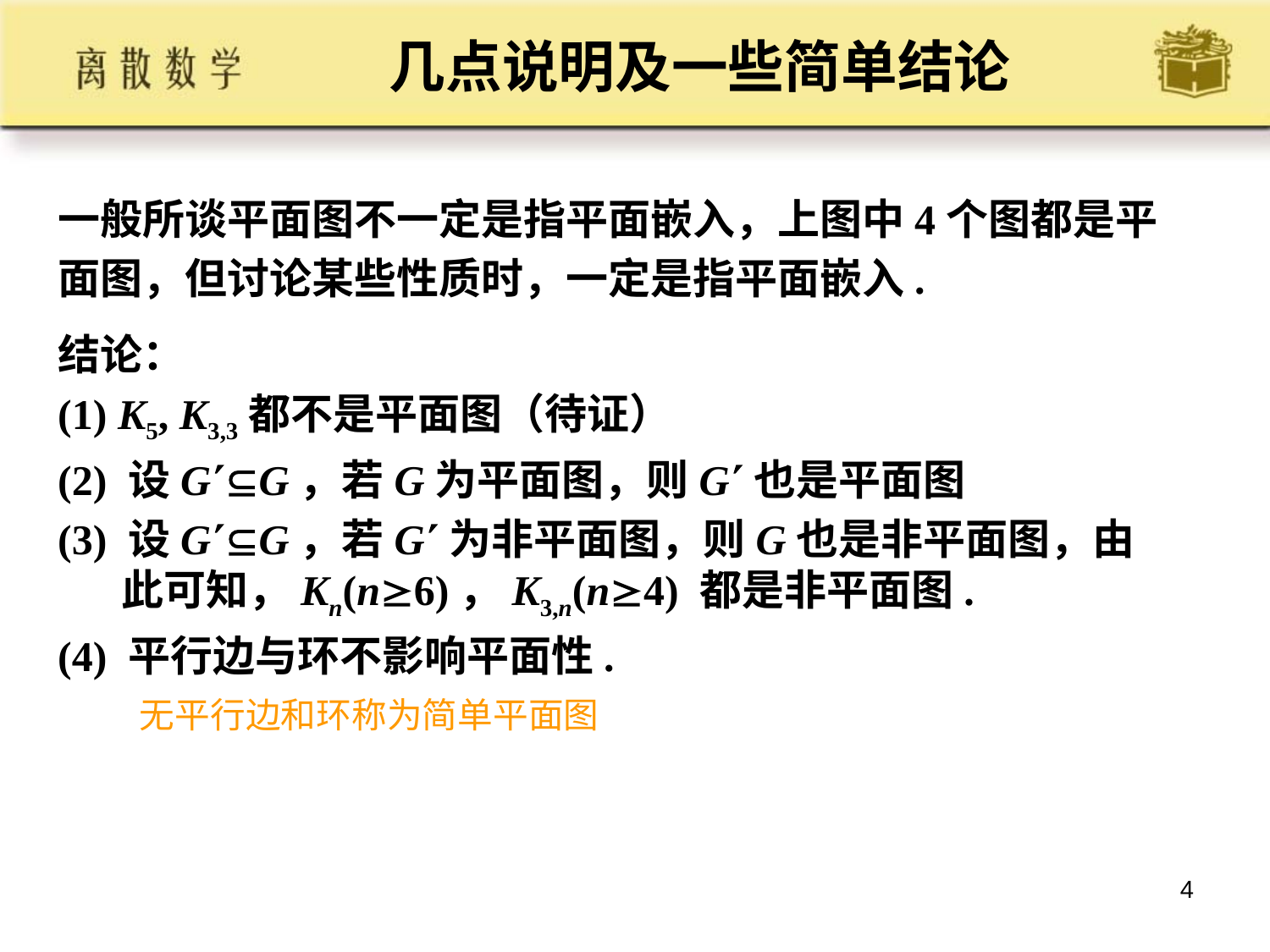

# 几点说明及一些简单结论
一般所谈平面图不一定是指平面嵌入，上图中4个图都是平
面图，但讨论某些性质时，一定是指平面嵌入.
结论：
(1) K5, K3,3都不是平面图（待证）
(2) 设G′⊆G，若G为平面图，则G′也是平面图
(3) 设G′⊆G，若G′为非平面图，则G也是非平面图，由此可知，Kn(n≥6)，K3,n(n≥4) 都是非平面图.
(4) 平行边与环不影响平面性.
无平行边和环称为简单平面图
4